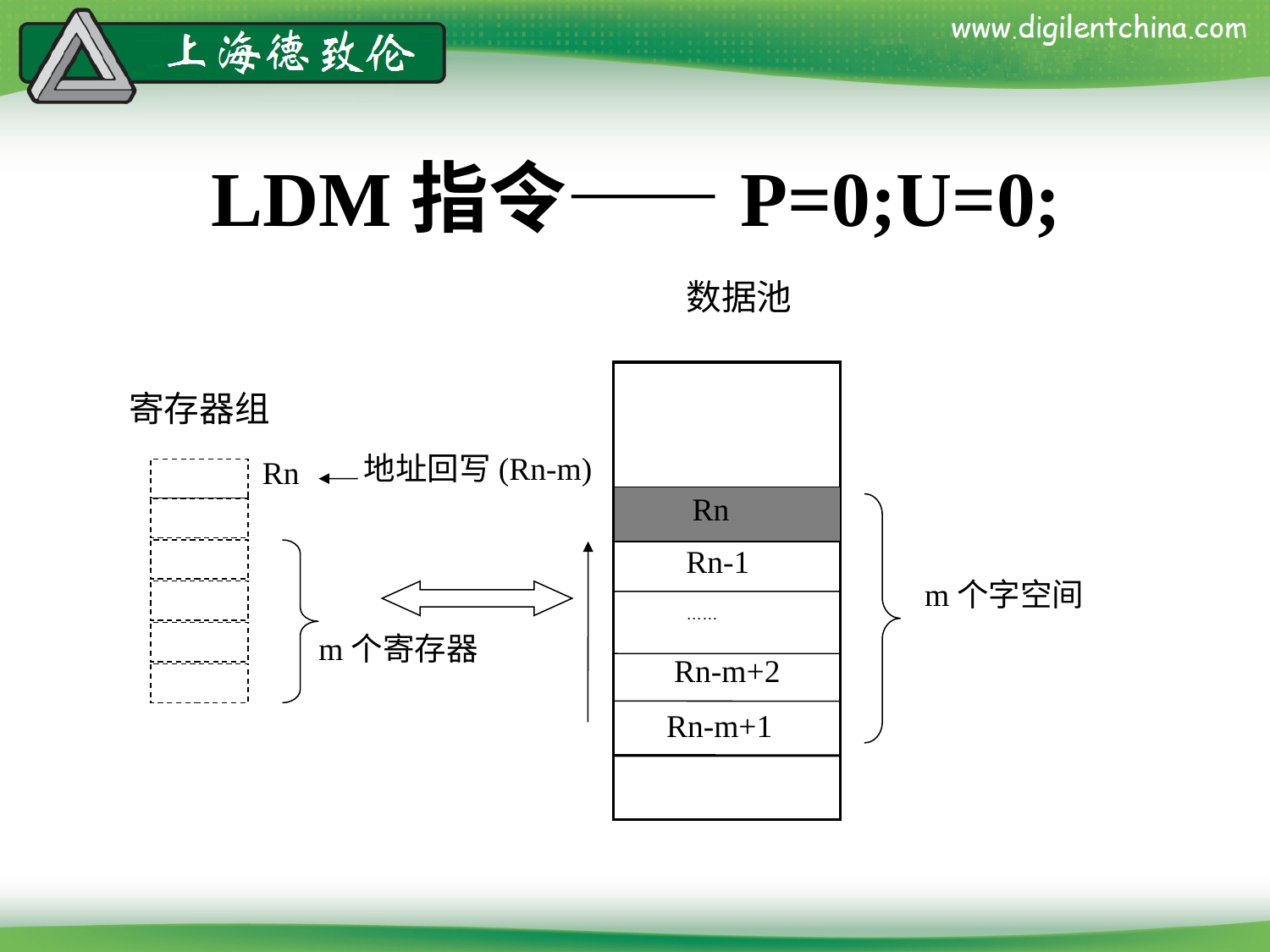

# LDM指令——P=0;U=0;

数据池

寄存器组
地址回写(Rn-m)
Rn

Rn

Rn

Rn-1
m个字空间

……

m个寄存器
Rn-m+2

Rn-m+1